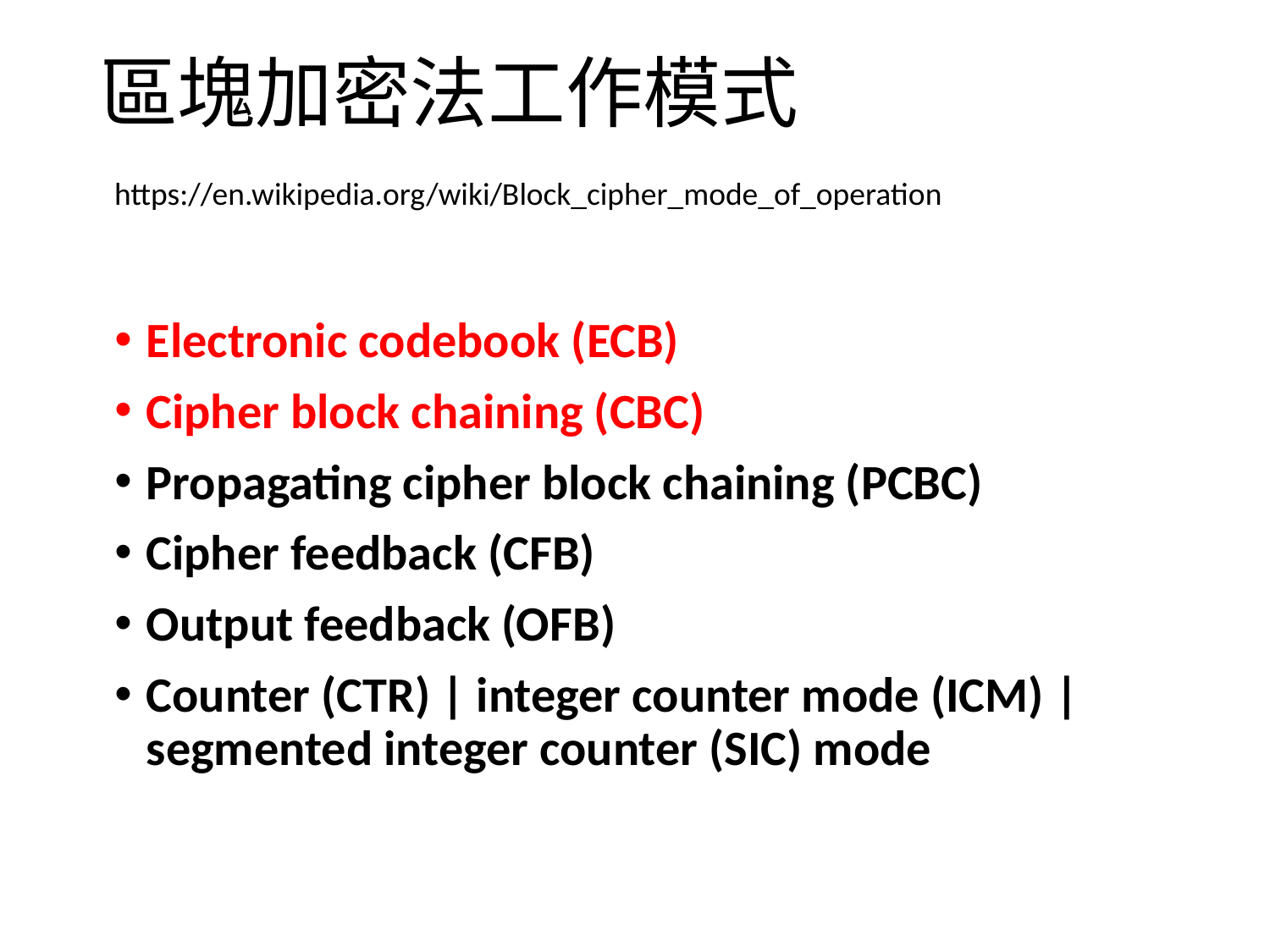

# 區塊加密法工作模式
https://en.wikipedia.org/wiki/Block_cipher_mode_of_operation
Electronic codebook (ECB)
Cipher block chaining (CBC)
Propagating cipher block chaining (PCBC)
Cipher feedback (CFB)
Output feedback (OFB)
Counter (CTR) | integer counter mode (ICM) | segmented integer counter (SIC) mode